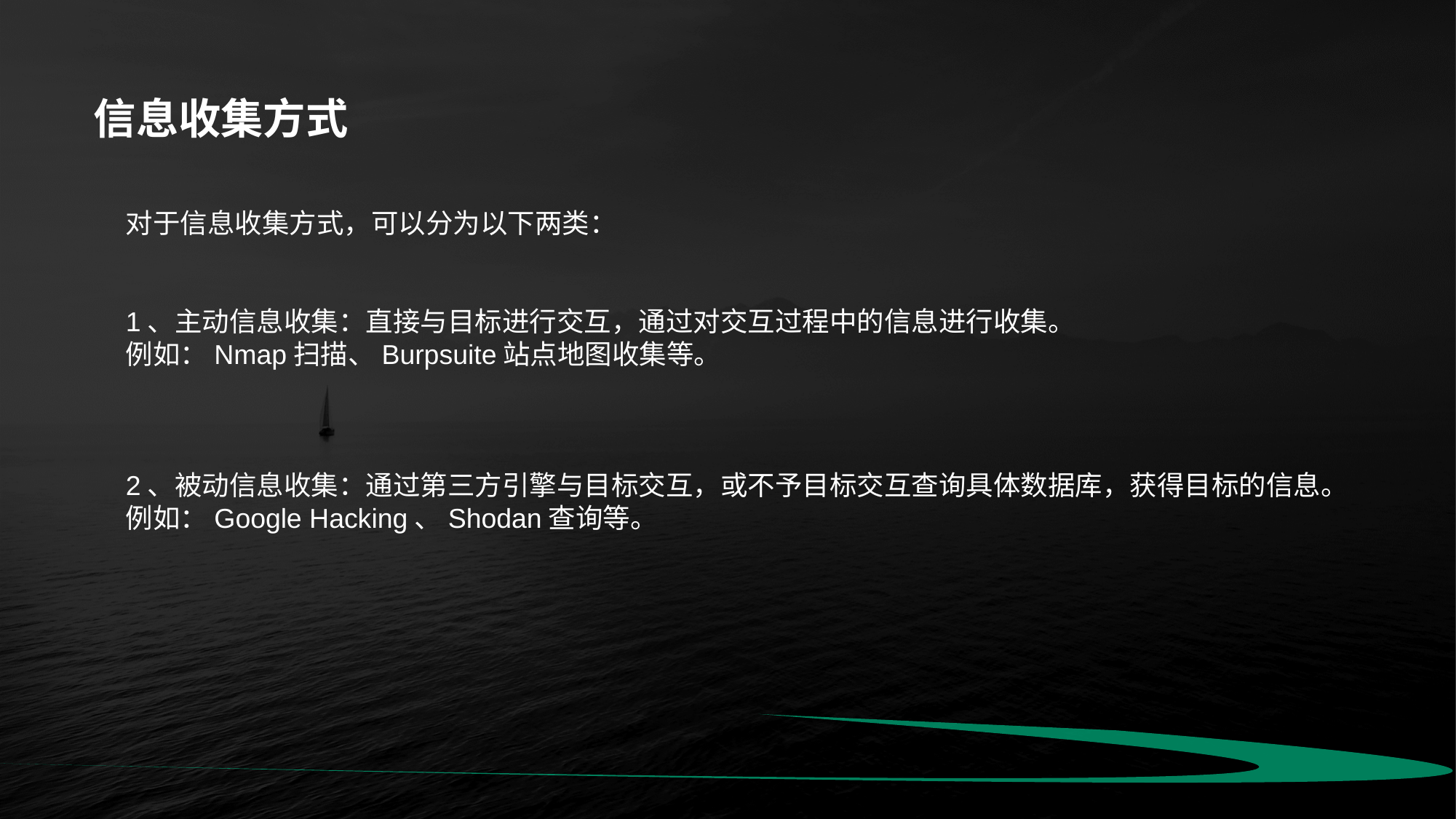

信息收集方式
对于信息收集方式，可以分为以下两类：

1、主动信息收集：直接与目标进行交互，通过对交互过程中的信息进行收集。
例如：Nmap扫描、Burpsuite站点地图收集等。

2、被动信息收集：通过第三方引擎与目标交互，或不予目标交互查询具体数据库，获得目标的信息。
例如：Google Hacking、Shodan查询等。